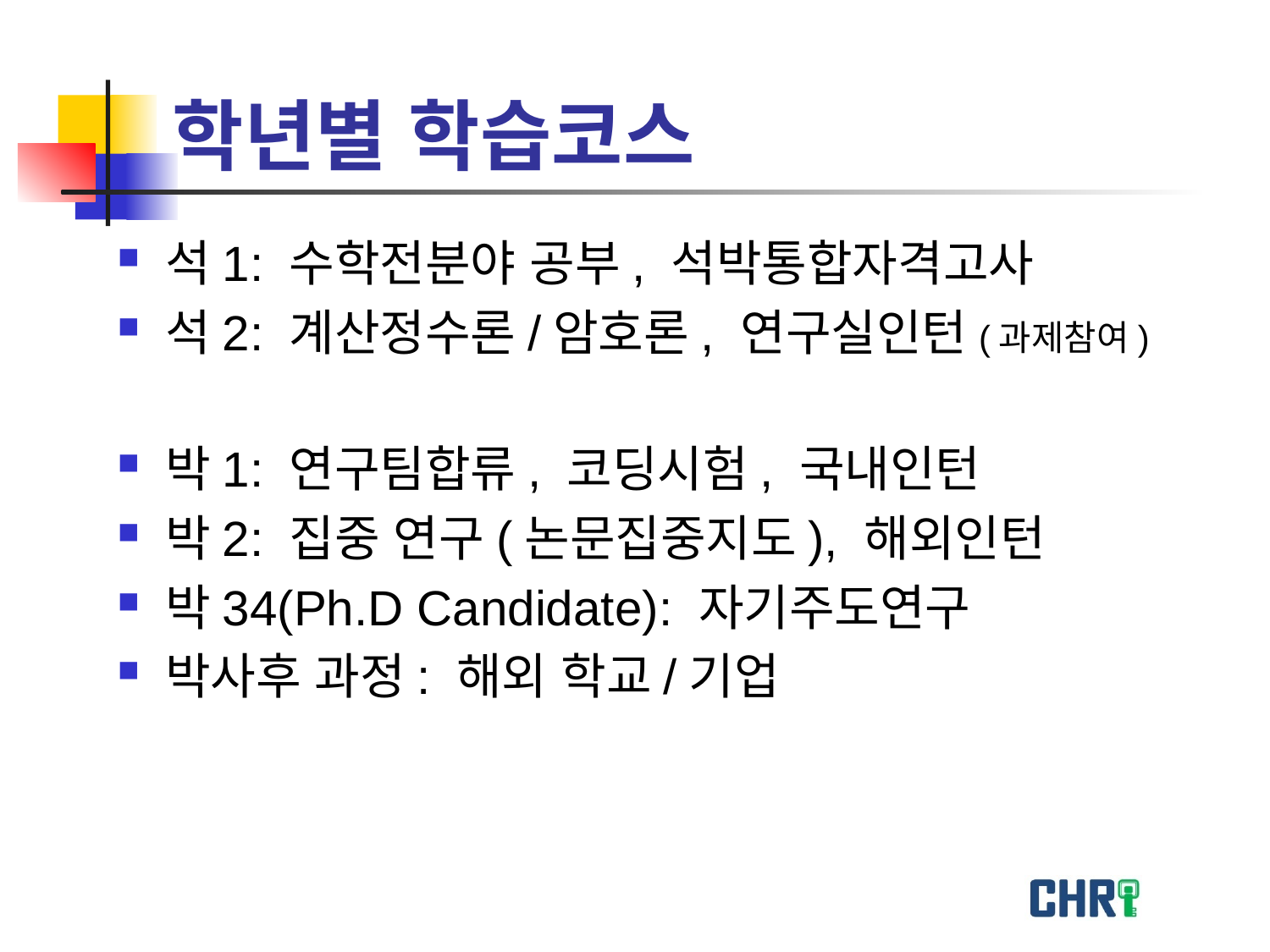

# 학년별 학습코스
석1: 수학전분야 공부, 석박통합자격고사
석2: 계산정수론/암호론, 연구실인턴(과제참여)

박1: 연구팀합류, 코딩시험, 국내인턴
박2: 집중 연구(논문집중지도), 해외인턴
박34(Ph.D Candidate): 자기주도연구
박사후 과정: 해외 학교/기업